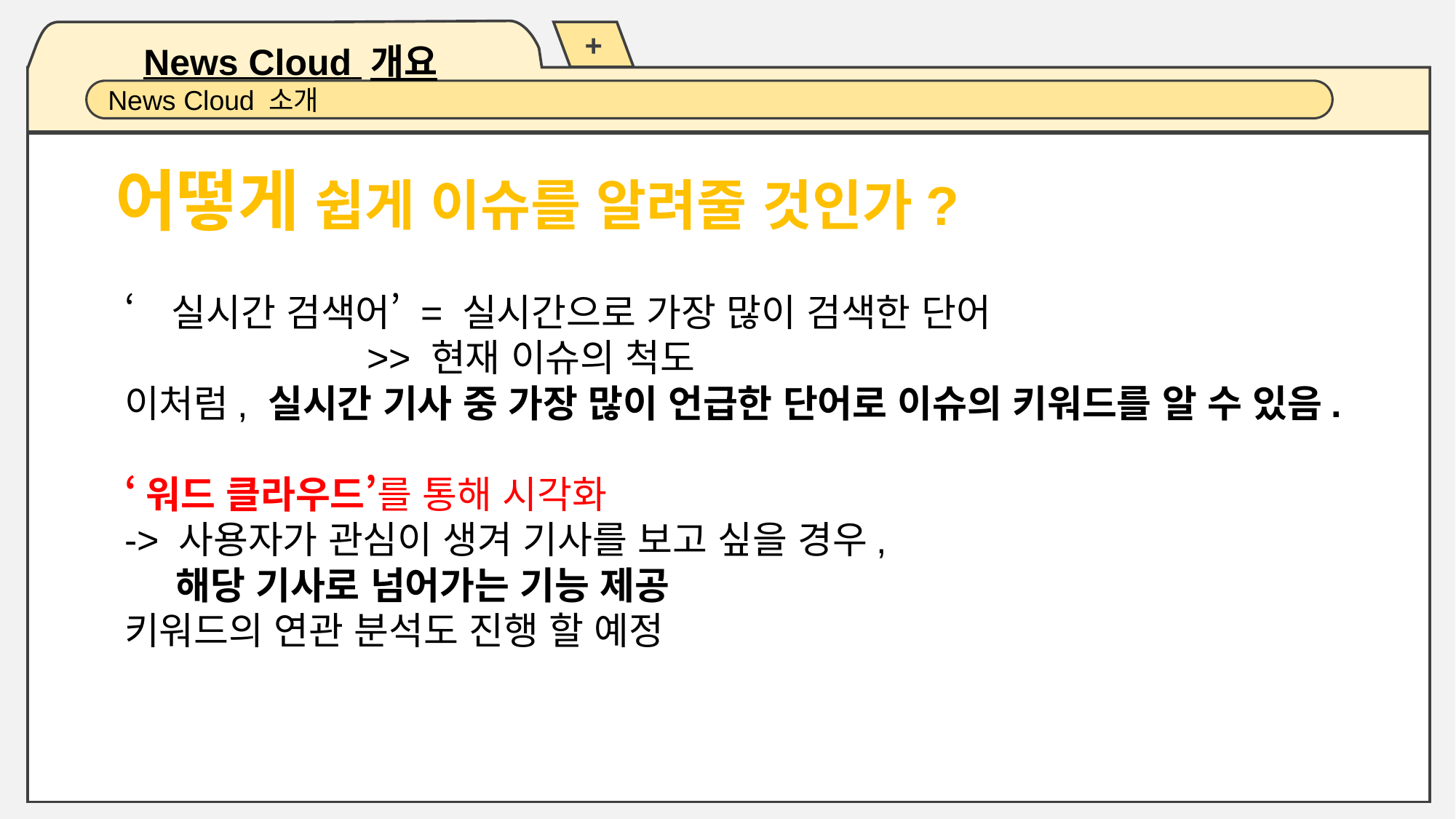

News Cloud 개요

+
News Cloud 소개

어떻게 쉽게 이슈를 알려줄 것인가?

‘실시간 검색어’ = 실시간으로 가장 많이 검색한 단어
                       >> 현재 이슈의 척도
이처럼, 실시간 기사 중 가장 많이 언급한 단어로 이슈의 키워드를 알 수 있음.

‘워드 클라우드’를 통해 시각화
-> 사용자가 관심이 생겨 기사를 보고 싶을 경우,
    해당 기사로 넘어가는 기능 제공
키워드의 연관 분석도 진행 할 예정